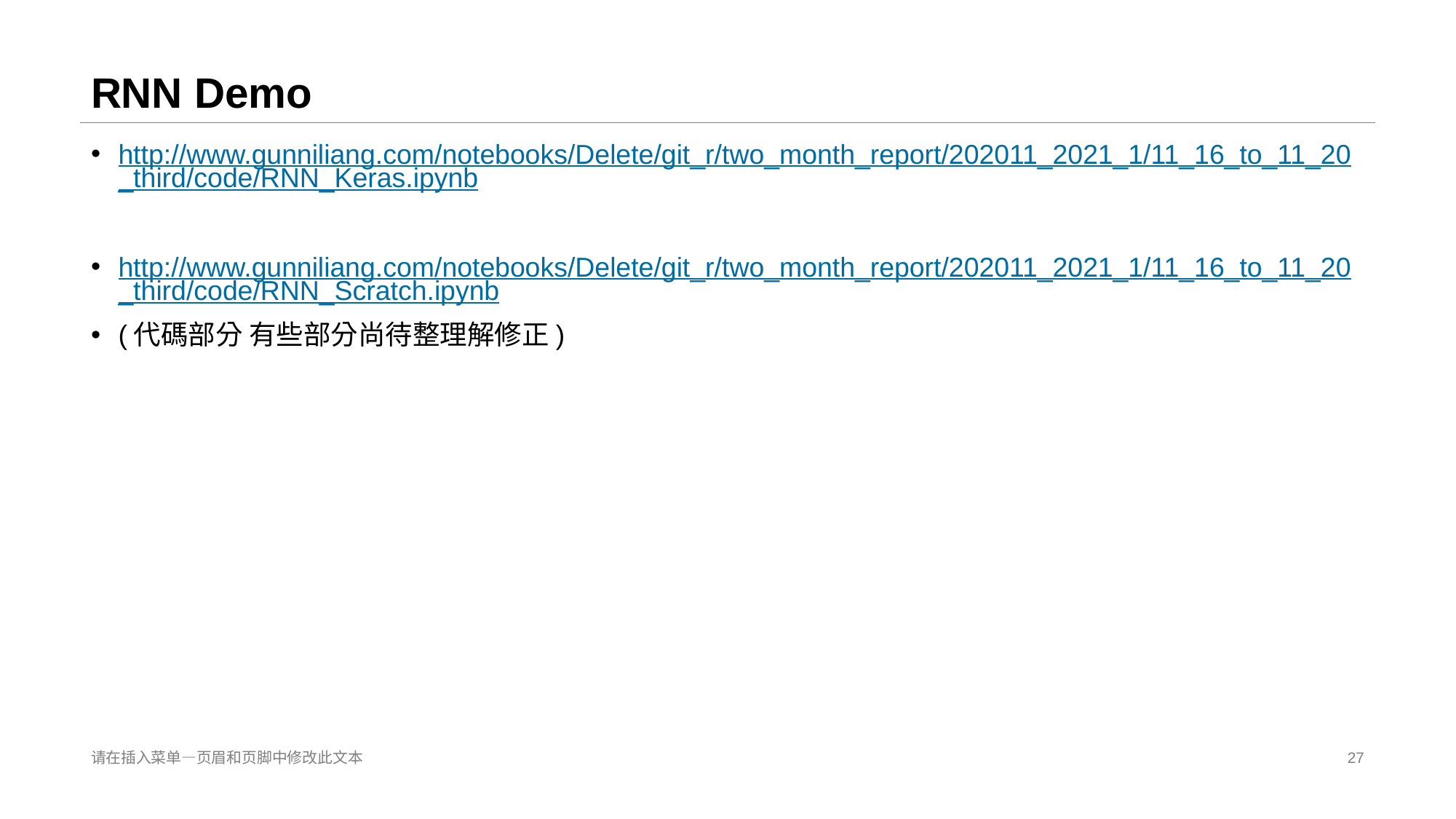

# RNN Demo
http://www.gunniliang.com/notebooks/Delete/git_r/two_month_report/202011_2021_1/11_16_to_11_20_third/code/RNN_Keras.ipynb

http://www.gunniliang.com/notebooks/Delete/git_r/two_month_report/202011_2021_1/11_16_to_11_20_third/code/RNN_Scratch.ipynb
(代碼部分 有些部分尚待整理解修正)
请在插入菜单—页眉和页脚 中修改此文本
27